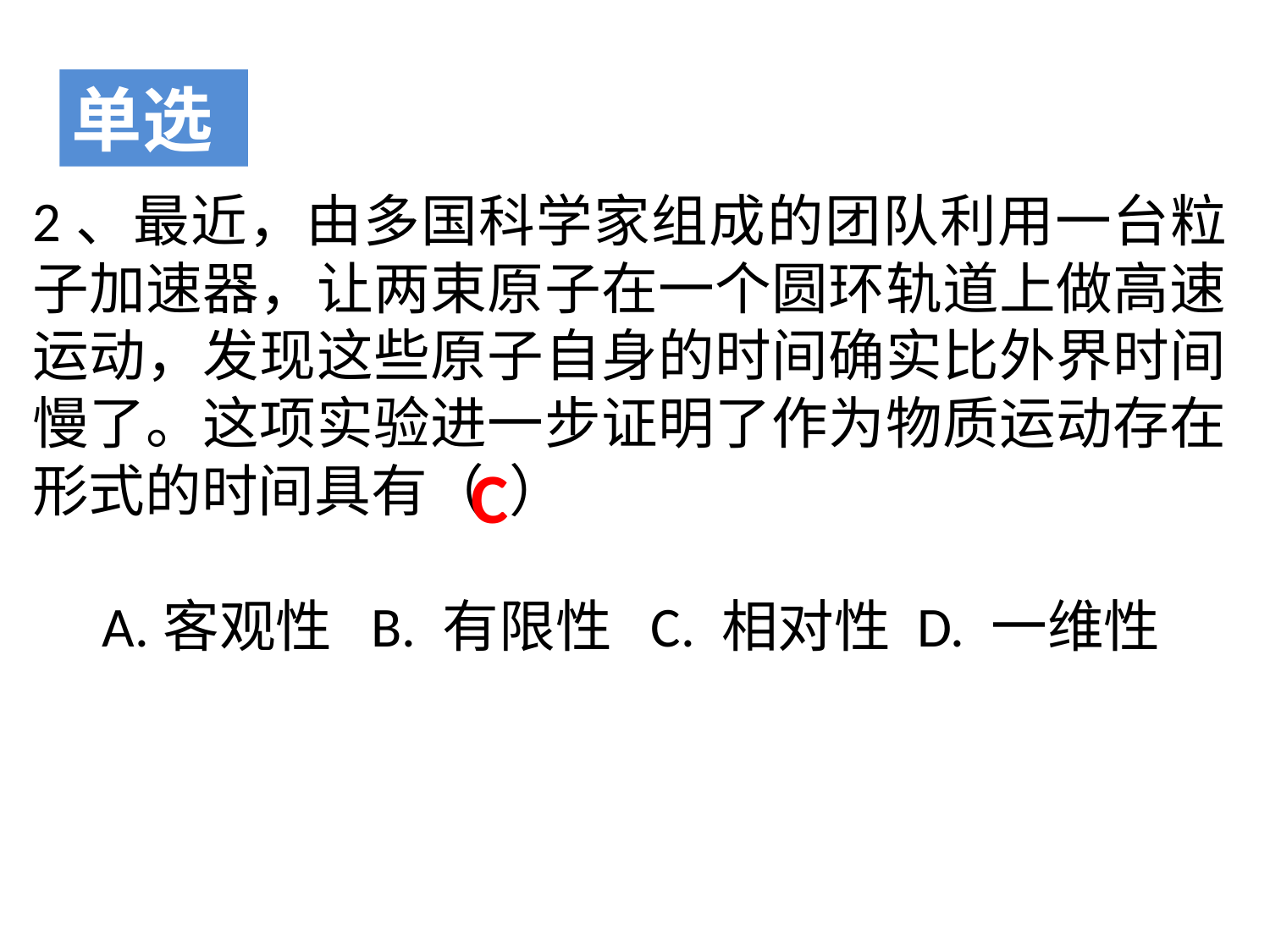

单选
2、最近，由多国科学家组成的团队利用一台粒子加速器，让两束原子在一个圆环轨道上做高速运动，发现这些原子自身的时间确实比外界时间慢了。这项实验进一步证明了作为物质运动存在形式的时间具有（  ）

　A.客观性  B. 有限性  C. 相对性 D. 一维性

C